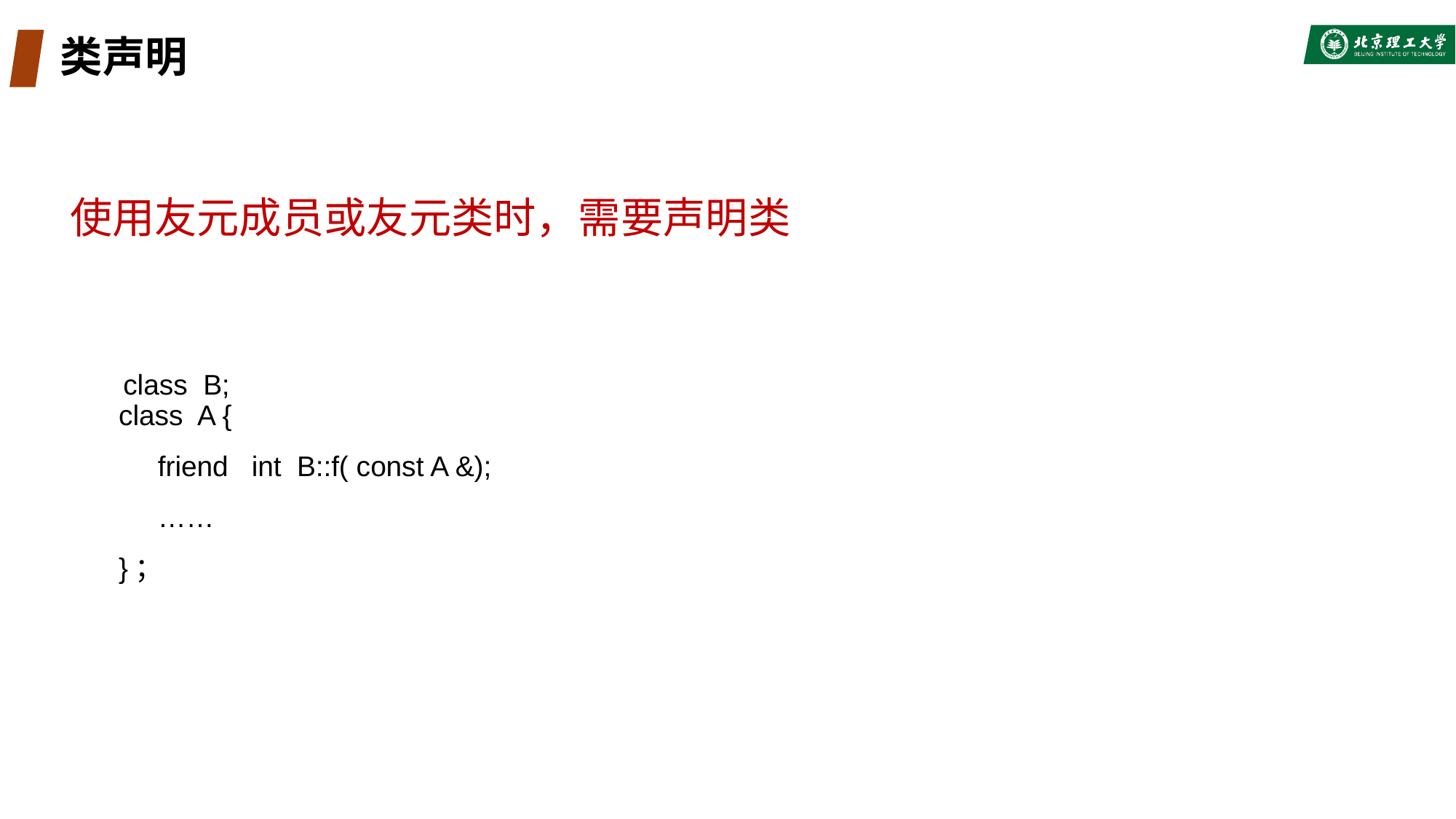

# 类声明
使用友元成员或友元类时，需要声明类

class  A {
     friend   int  B::f( const A &);
     ……
}；
class  B;